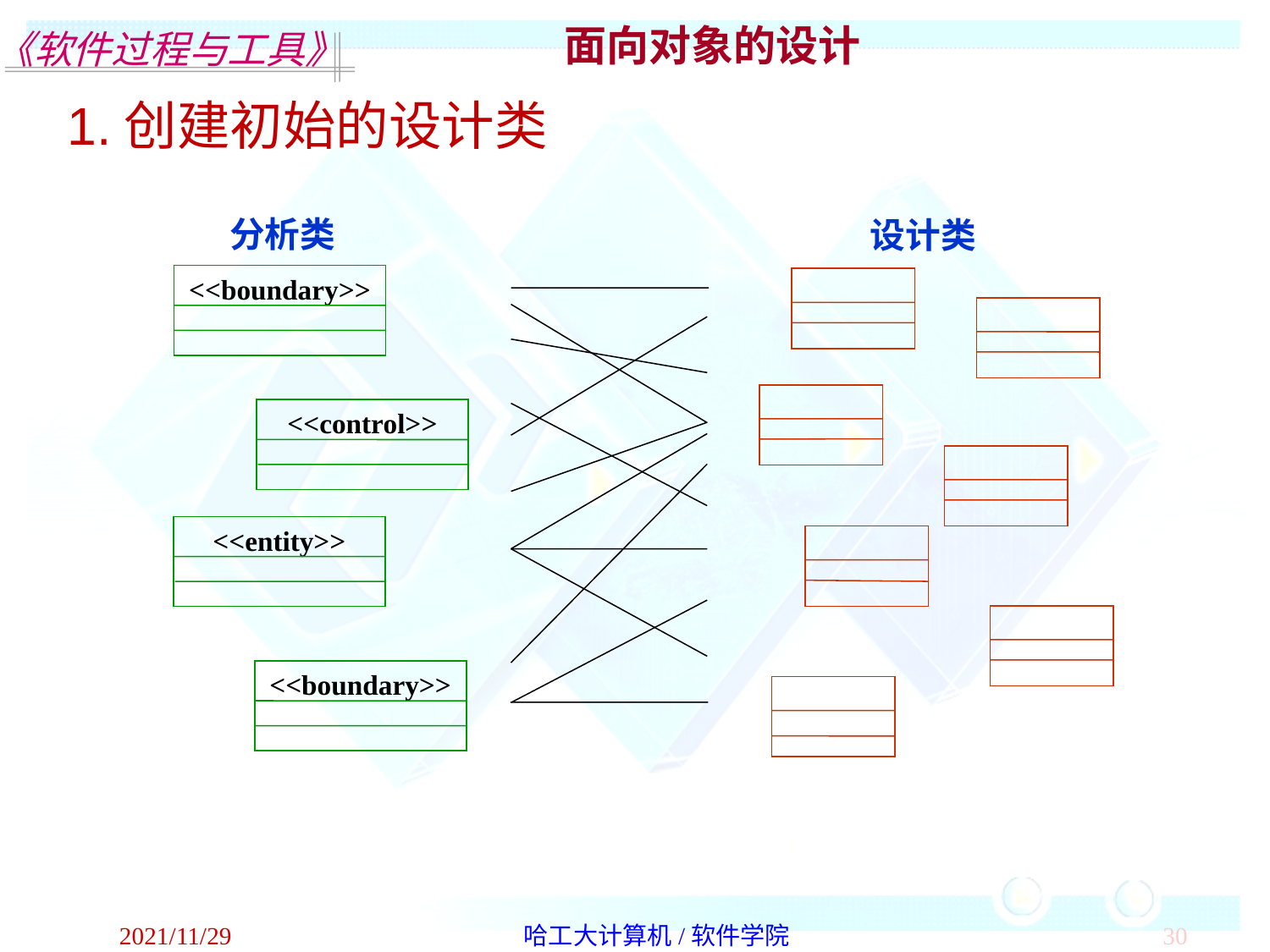

面向对象的设计
1.创建初始的设计类
分析类
设计类
<<boundary>>

<<control>>

<<entity>>

<<boundary>>